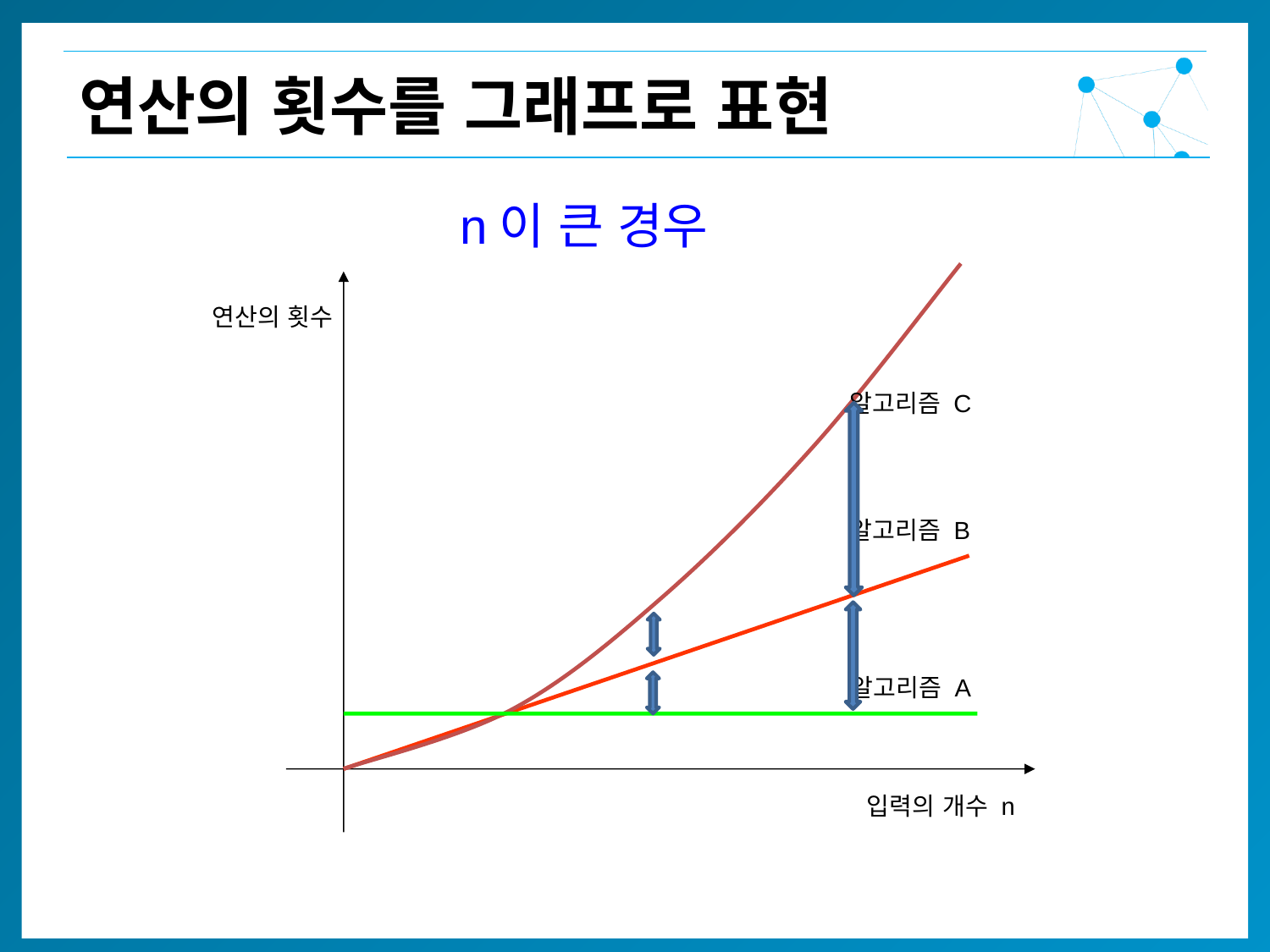

연산의 횟수를 그래프로 표현
n이 큰 경우

연산의 횟수
알고리즘 C
알고리즘 B

알고리즘 A

입력의 개수 n